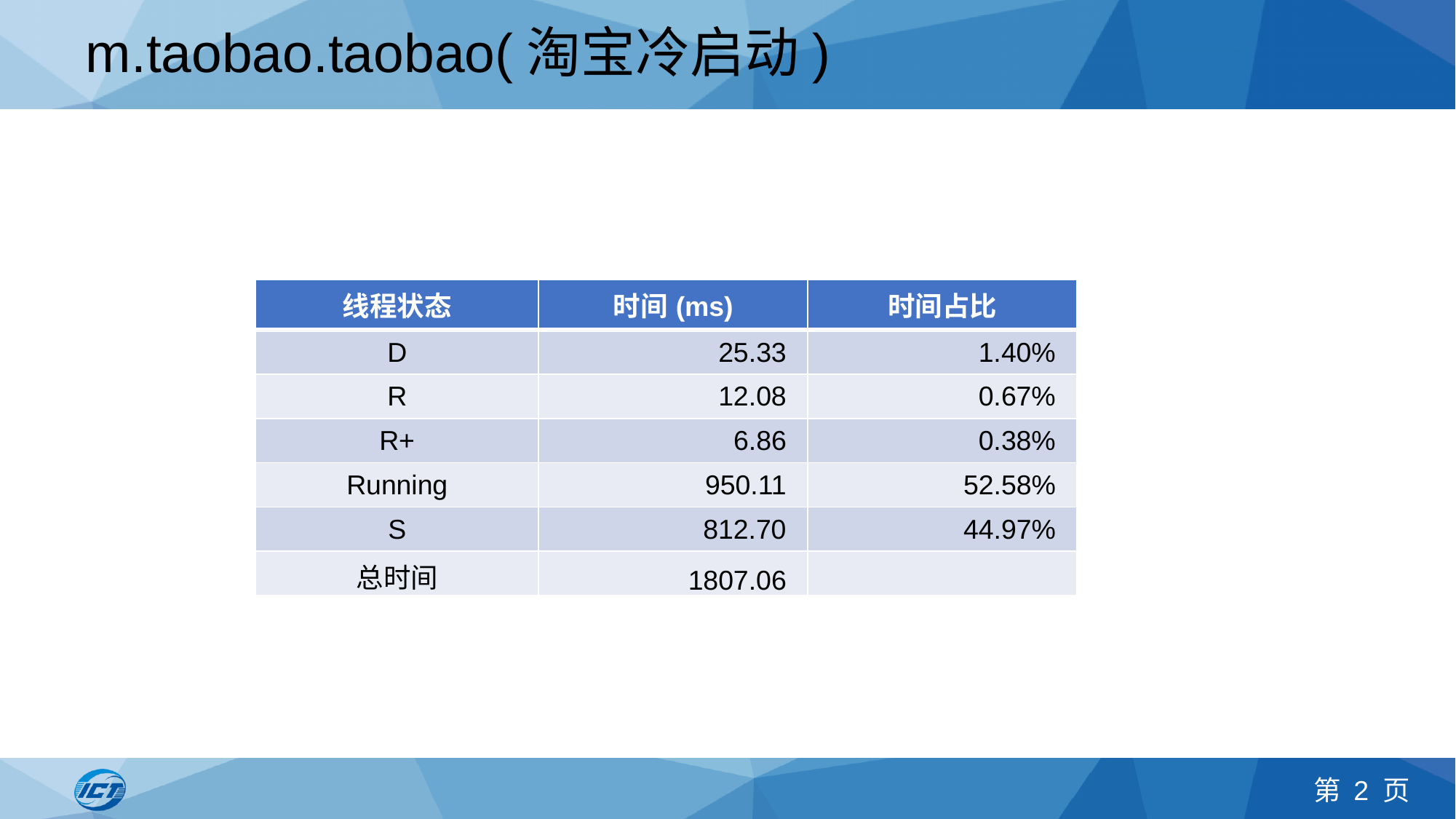

# m.taobao.taobao(淘宝冷启动)
| 线程状态 | 时间(ms) | 时间占比 |
| --- | --- | --- |
| D | 25.33 | 1.40% |
| R | 12.08 | 0.67% |
| R+ | 6.86 | 0.38% |
| Running | 950.11 | 52.58% |
| S | 812.70 | 44.97% |
| 总时间 | 1807.06 |  |
第 2 页